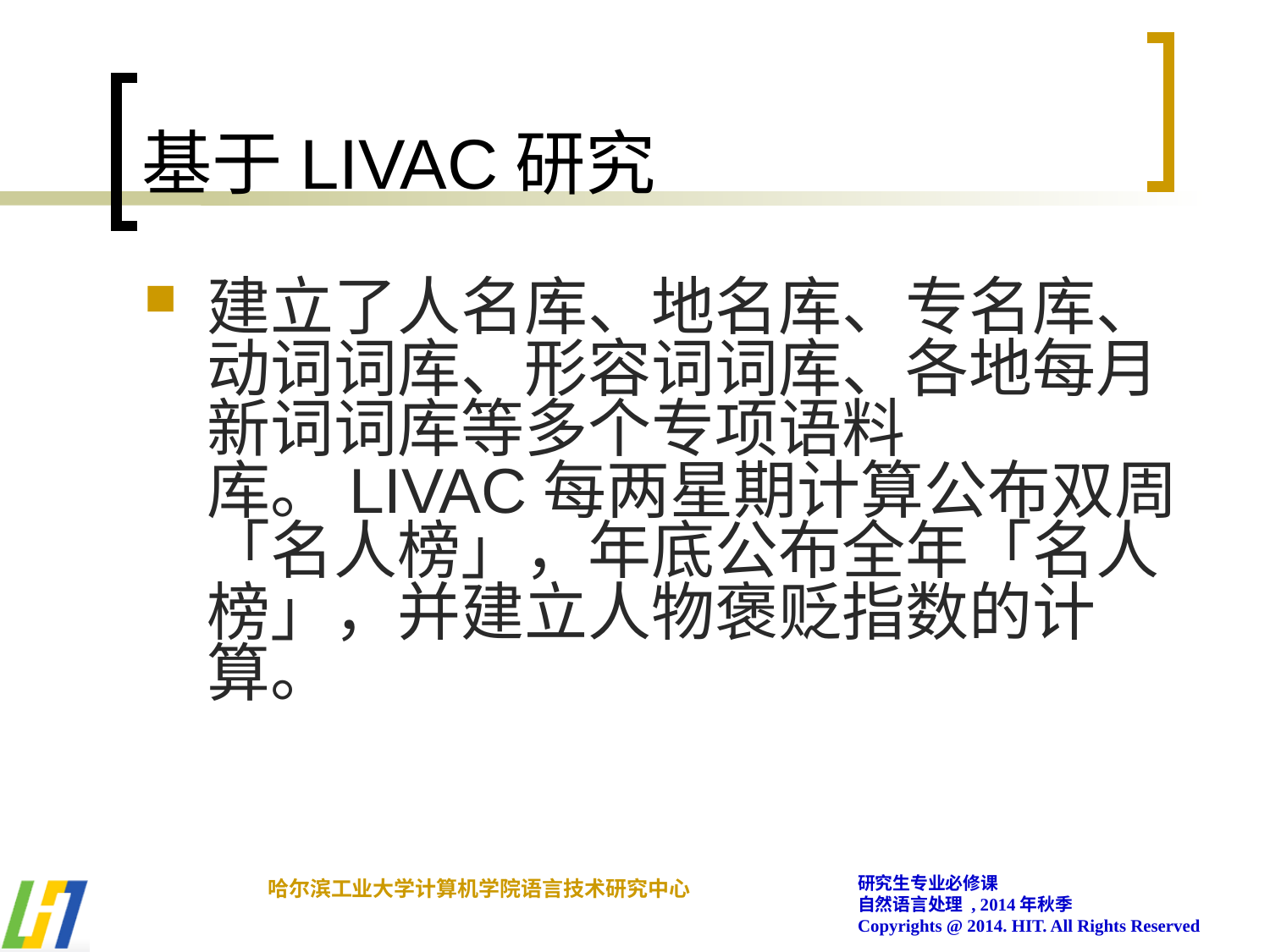

# 基于LIVAC研究
建立了人名库、地名库、专名库、动词词库、形容词词库、各地每月新词词库等多个专项语料库。LIVAC每两星期计算公布双周「名人榜」，年底公布全年「名人榜」，并建立人物褒贬指数的计算。
研究生专业必修课
自然语言处理 , 2014年秋季
Copyrights @ 2014. HIT. All Rights Reserved
哈尔滨工业大学计算机学院语言技术研究中心